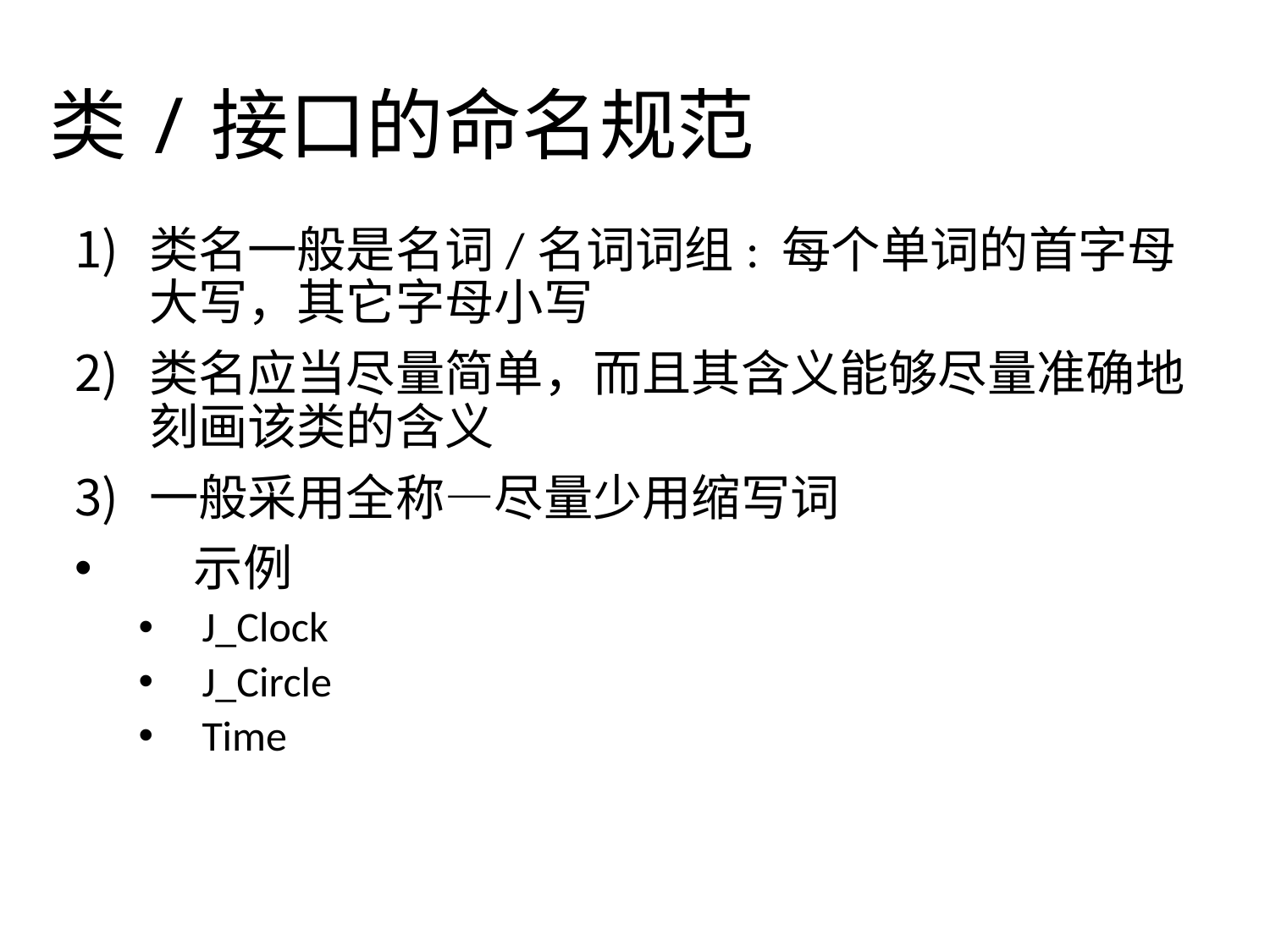

类/接口的命名规范
类名一般是名词/名词词组: 每个单词的首字母大写，其它字母小写
类名应当尽量简单，而且其含义能够尽量准确地刻画该类的含义
一般采用全称—尽量少用缩写词
   示例
J_Clock
J_Circle
Time